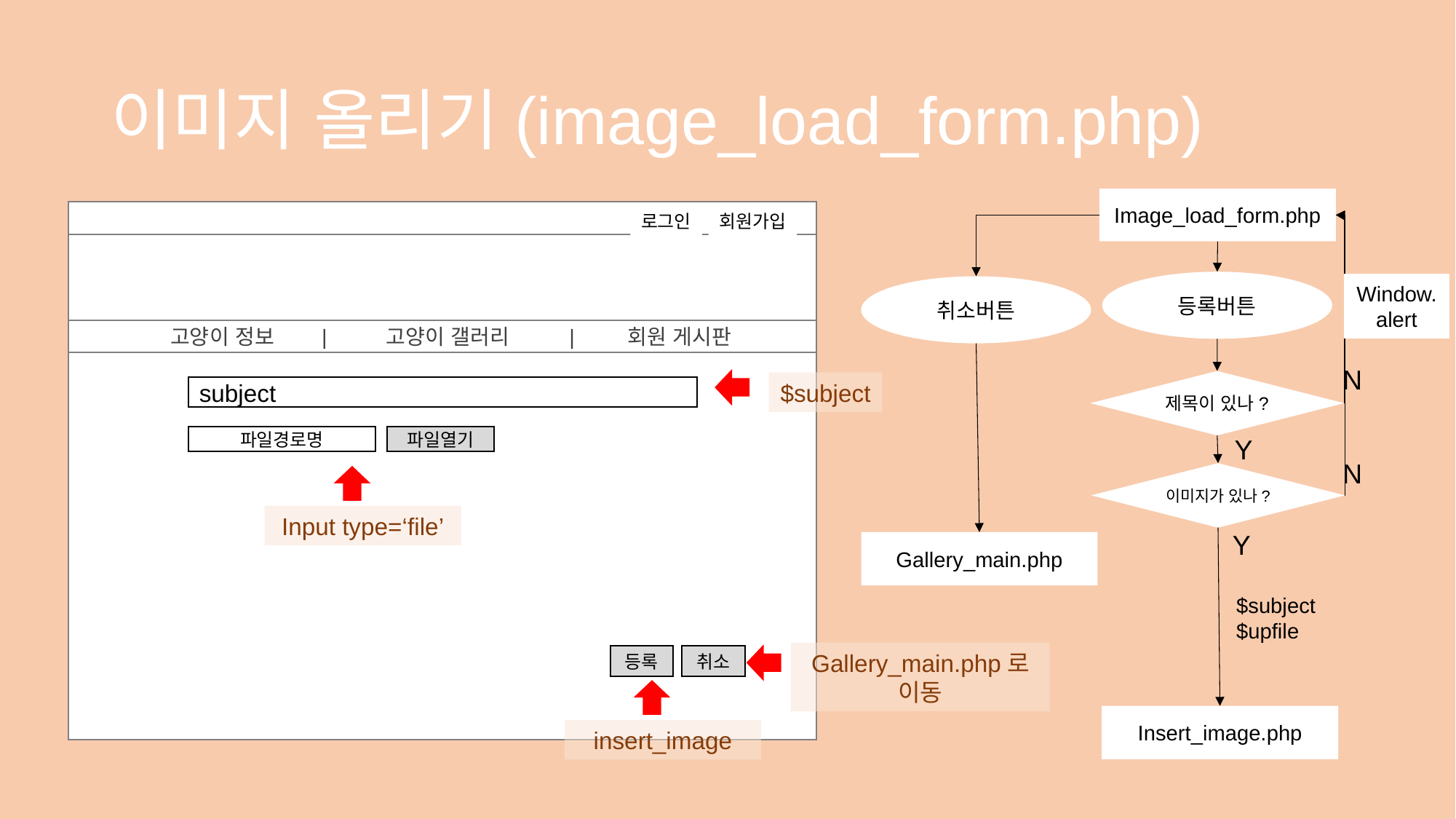

# 이미지 올리기(image_load_form.php)
Image_load_form.php
삭

로그인
회원가입
  고양이 정보       |         고양이 갤러리         |        회원 게시판
등록버튼
Window.alert
취소버튼
N

제목이 있나?
$subject
subject
파일경로명
파일열기
Y
N
이미지가 있나?

Input type=‘file’
Y
Gallery_main.php
$subject
$upfile
Gallery_main.php로 이동

등록
취소

Insert_image.php
insert_image